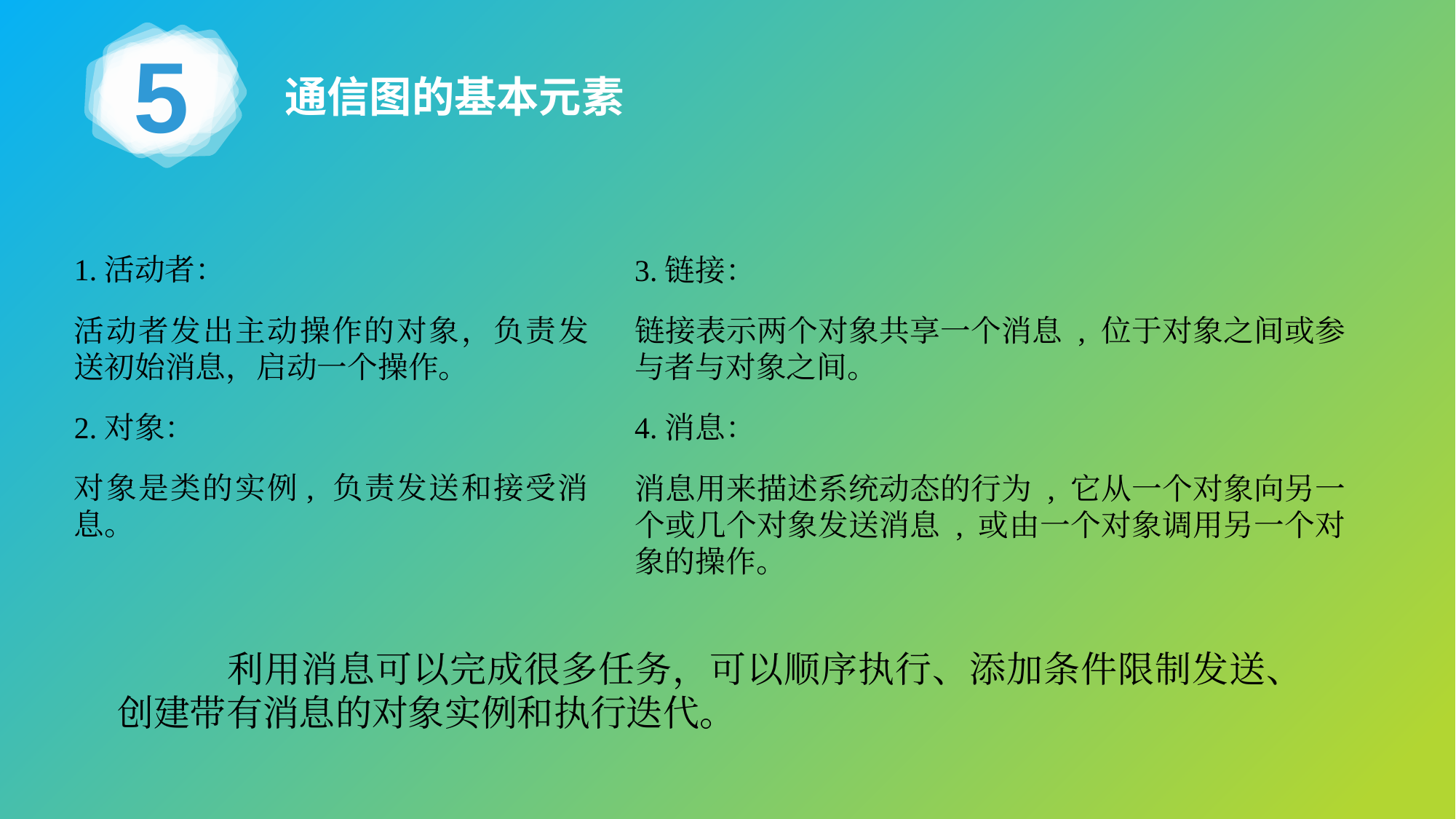

5

通信图的基本元素
1.活动者：
活动者发出主动操作的对象，负责发送初始消息，启动一个操作。
2.对象：
对象是类的实例, 负责发送和接受消息。
3.链接：
链接表示两个对象共享一个消息 , 位于对象之间或参与者与对象之间。
4.消息：
消息用来描述系统动态的行为 , 它从一个对象向另一个或几个对象发送消息 , 或由一个对象调用另一个对象的操作。
	利用消息可以完成很多任务，可以顺序执行、添加条件限制发送、创建带有消息的对象实例和执行迭代。